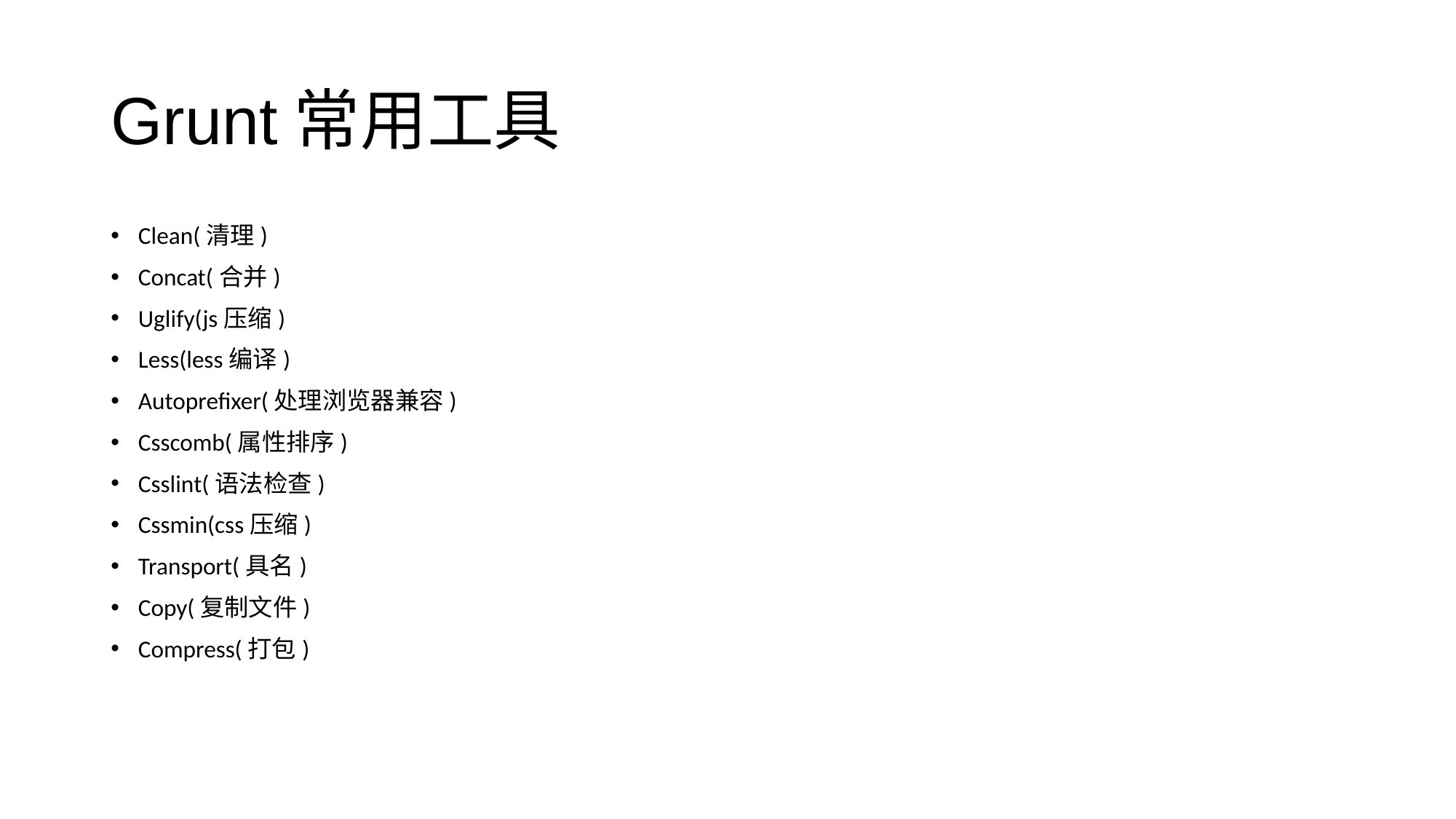

# Grunt常用工具
Clean(清理)
Concat(合并)
Uglify(js压缩)
Less(less编译)
Autoprefixer(处理浏览器兼容)
Csscomb(属性排序)
Csslint(语法检查)
Cssmin(css压缩)
Transport(具名)
Copy(复制文件)
Compress(打包)